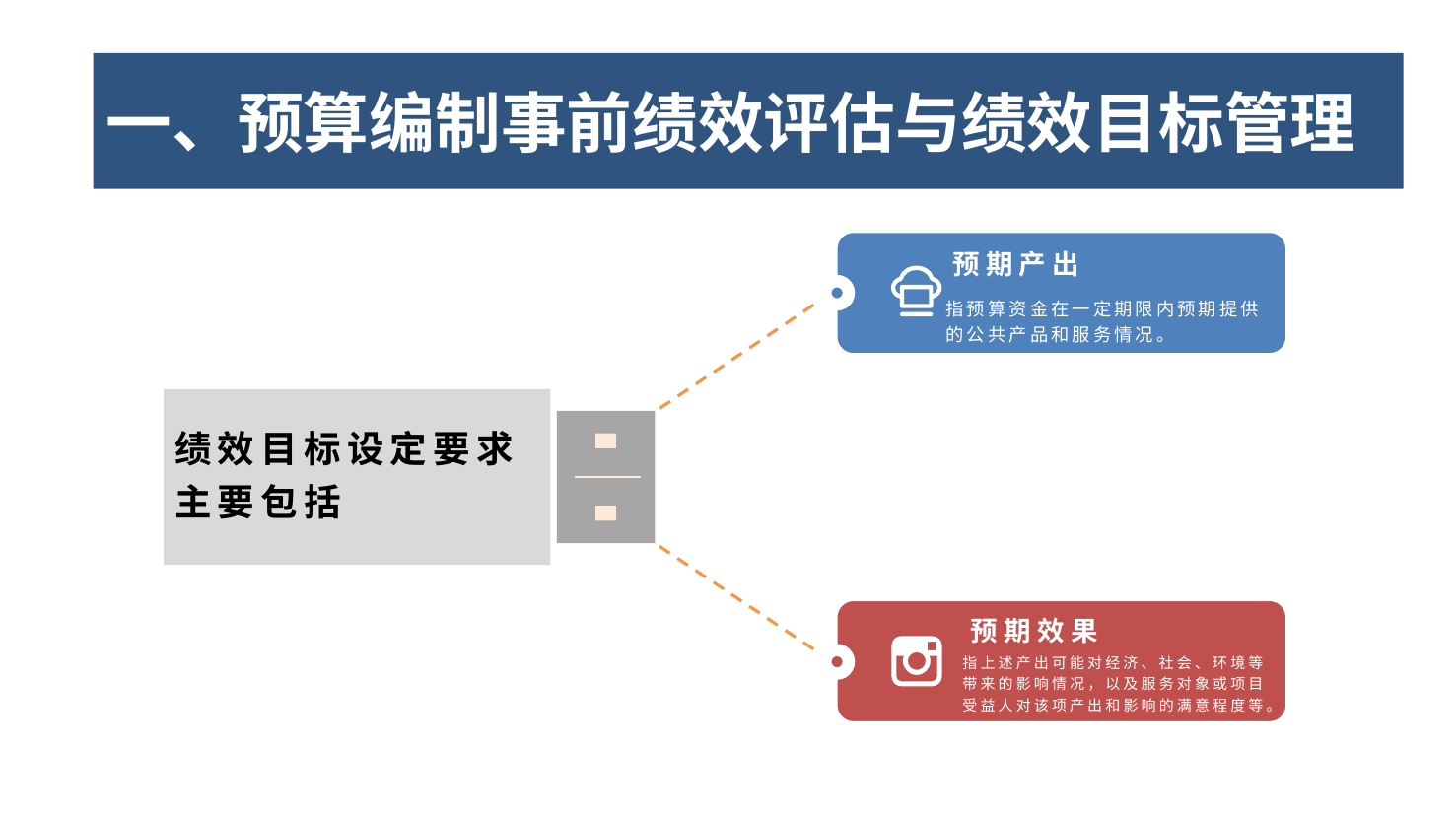

三、部门预算编制的绩效目标管理
一、预算编制事前绩效评估与绩效目标管理

预期产出

指预算资金在一定期限内预期提供的公共产品和服务情况。

绩效目标设定要求主要包括

预期效果

指上述产出可能对经济、社会、环境等带来的影响情况，以及服务对象或项目受益人对该项产出和影响的满意程度等。